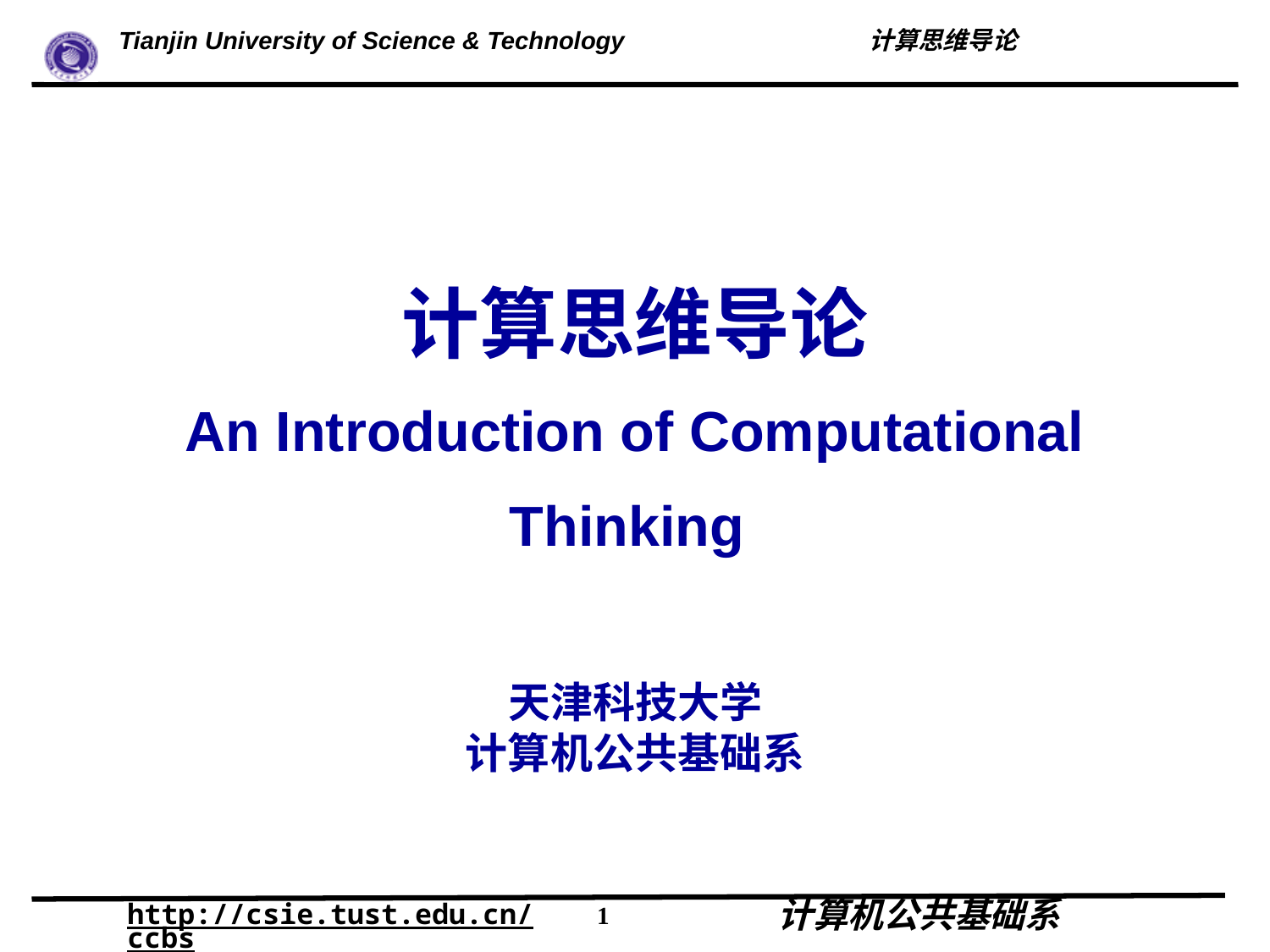

# 计算思维导论 An Introduction of Computational Thinking
天津科技大学
计算机公共基础系
1